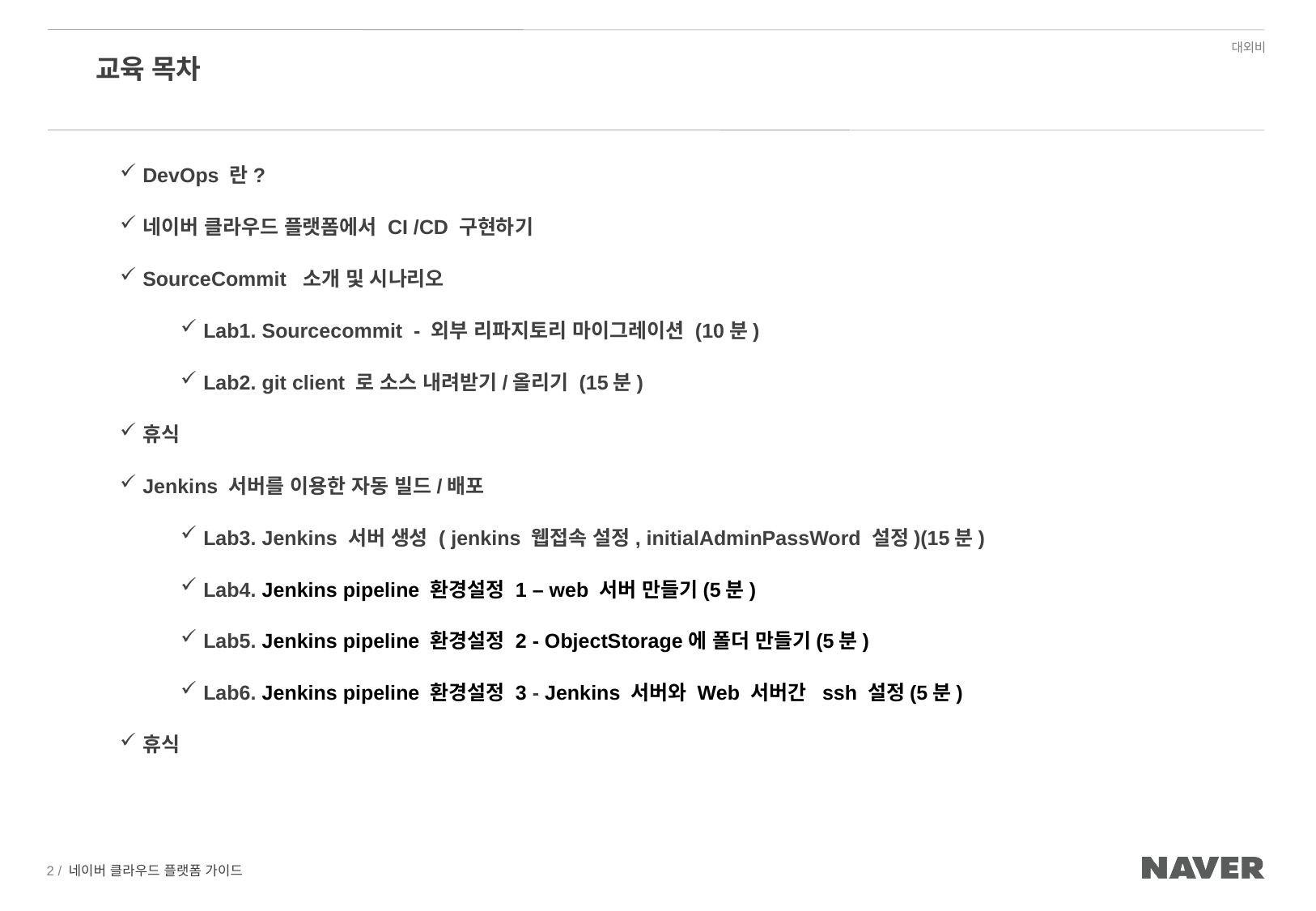

# 교육 목차
DevOps 란?
네이버 클라우드 플랫폼에서 CI /CD 구현하기
SourceCommit  소개 및 시나리오
Lab1. Sourcecommit  - 외부 리파지토리 마이그레이션 (10분)
Lab2. git client 로 소스 내려받기/올리기 (15분)
휴식
Jenkins 서버를 이용한 자동 빌드/배포
Lab3. Jenkins 서버 생성 ( jenkins 웹접속 설정, initialAdminPassWord 설정)(15분)
Lab4. Jenkins pipeline 환경설정 1 – web 서버 만들기(5분)
Lab5. Jenkins pipeline 환경설정 2 - ObjectStorage에 폴더 만들기(5분)
Lab6. Jenkins pipeline 환경설정 3 - Jenkins 서버와 Web 서버간  ssh 설정(5분)
휴식